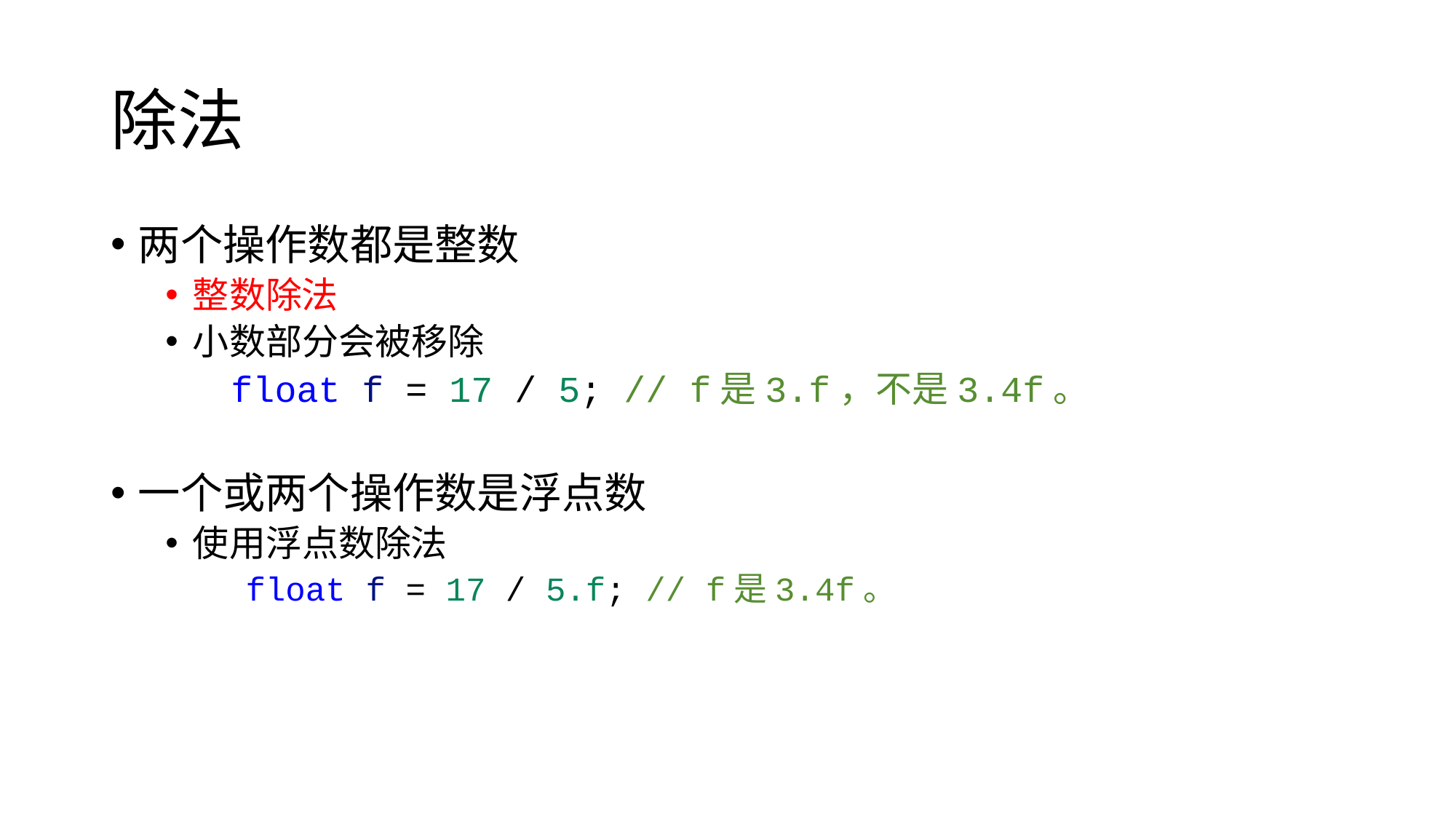

# 除法
两个操作数都是整数
整数除法
小数部分会被移除
   float f = 17 / 5; // f是3.f，不是3.4f。

一个或两个操作数是浮点数
使用浮点数除法
    float f = 17 / 5.f; // f是3.4f。